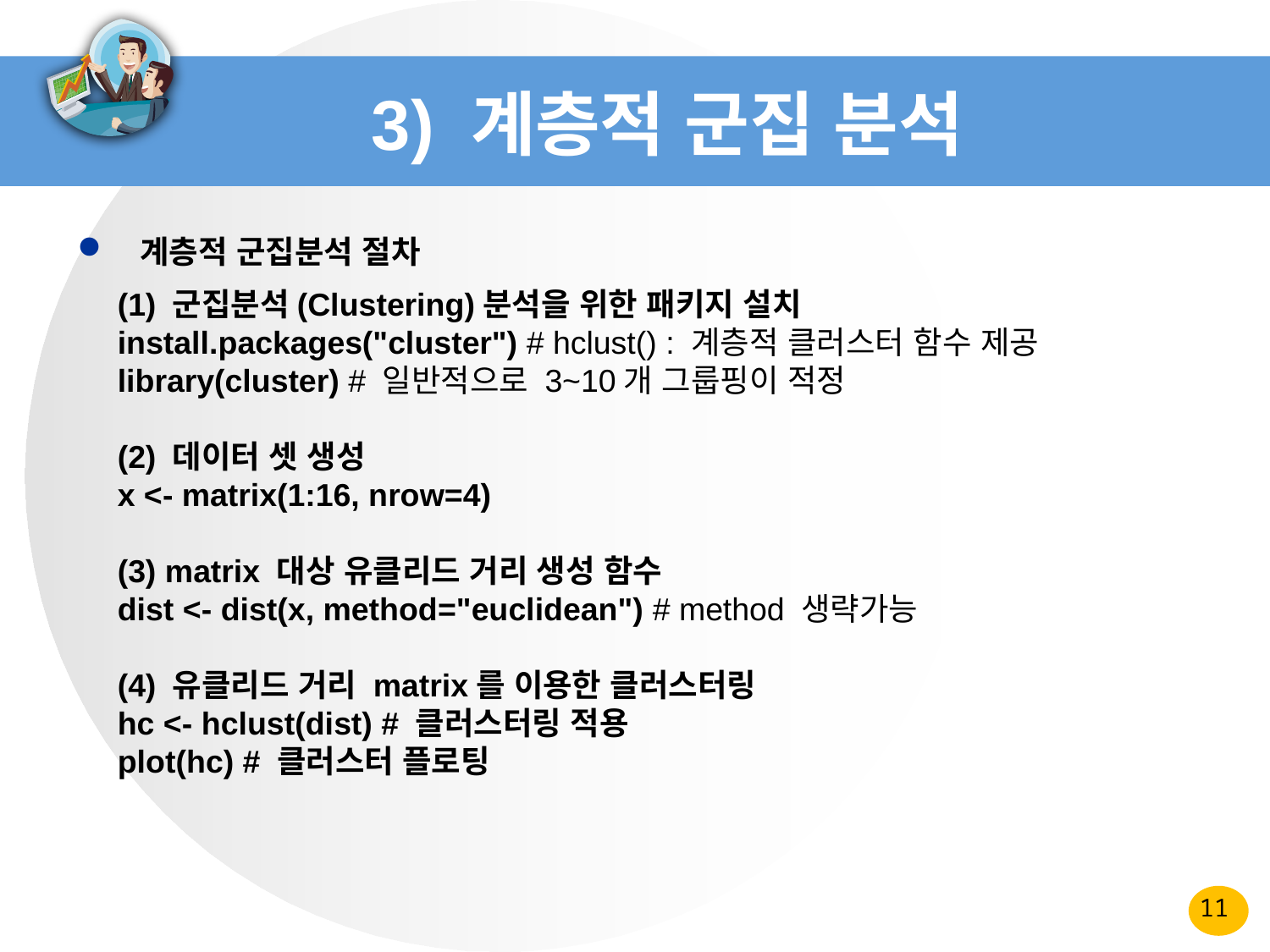

# 3) 계층적 군집 분석
 계층적 군집분석 절차
(1) 군집분석(Clustering)분석을 위한 패키지 설치
install.packages("cluster") # hclust() : 계층적 클러스터 함수 제공
library(cluster) # 일반적으로 3~10개 그룹핑이 적정

(2) 데이터 셋 생성
x <- matrix(1:16, nrow=4)

(3) matrix 대상 유클리드 거리 생성 함수
dist <- dist(x, method="euclidean") # method 생략가능

(4) 유클리드 거리 matrix를 이용한 클러스터링
hc <- hclust(dist) # 클러스터링 적용
plot(hc) # 클러스터 플로팅
11